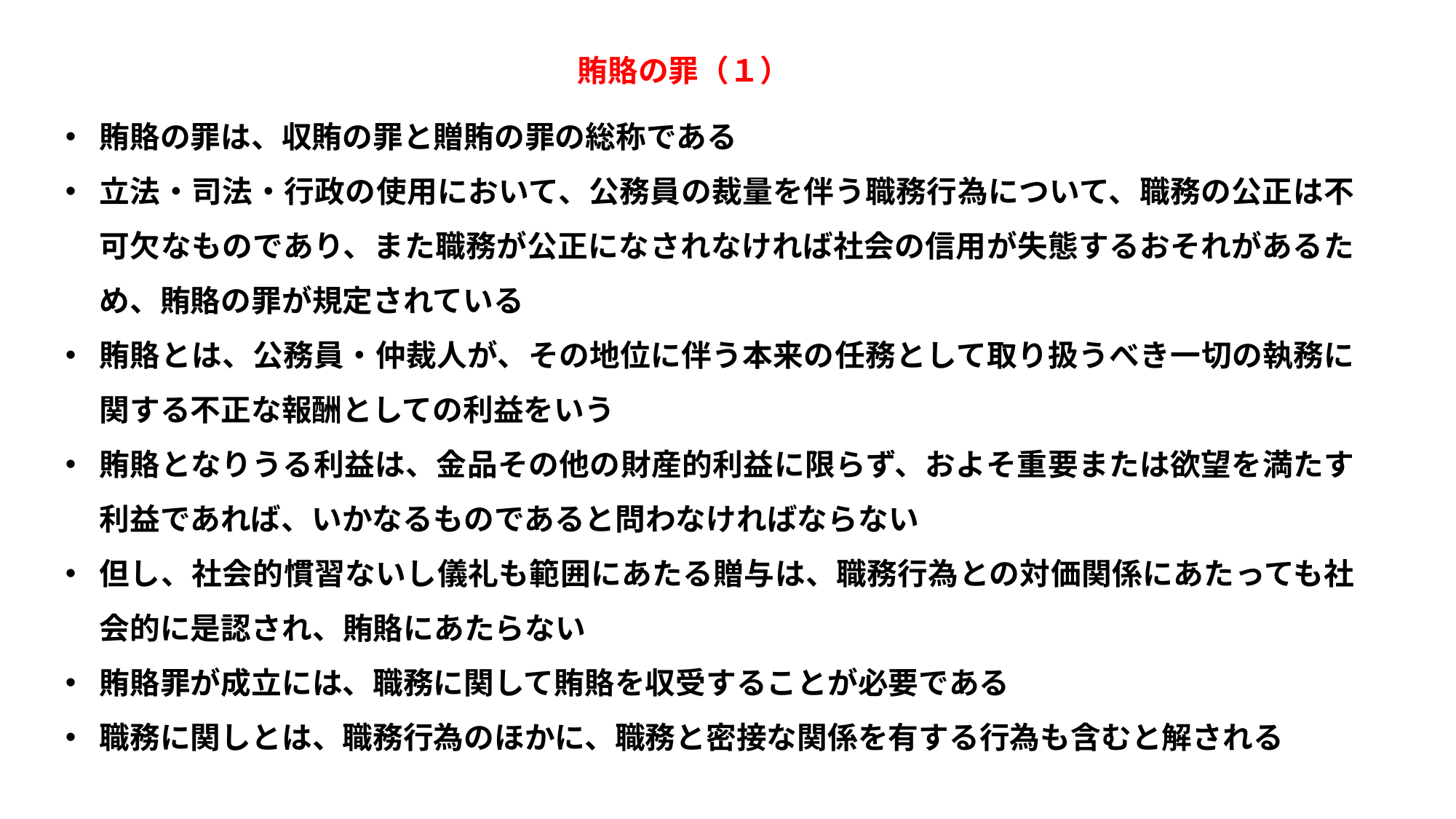

賄賂の罪（１）
賄賂の罪は、収賄の罪と贈賄の罪の総称である
立法・司法・行政の使用において、公務員の裁量を伴う職務行為について、職務の公正は不可欠なものであり、また職務が公正になされなければ社会の信用が失態するおそれがあるため、賄賂の罪が規定されている
賄賂とは、公務員・仲裁人が、その地位に伴う本来の任務として取り扱うべき一切の執務に関する不正な報酬としての利益をいう
賄賂となりうる利益は、金品その他の財産的利益に限らず、およそ重要または欲望を満たす利益であれば、いかなるものであると問わなければならない
但し、社会的慣習ないし儀礼も範囲にあたる贈与は、職務行為との対価関係にあたっても社会的に是認され、賄賂にあたらない
賄賂罪が成立には、職務に関して賄賂を収受することが必要である
職務に関しとは、職務行為のほかに、職務と密接な関係を有する行為も含むと解される